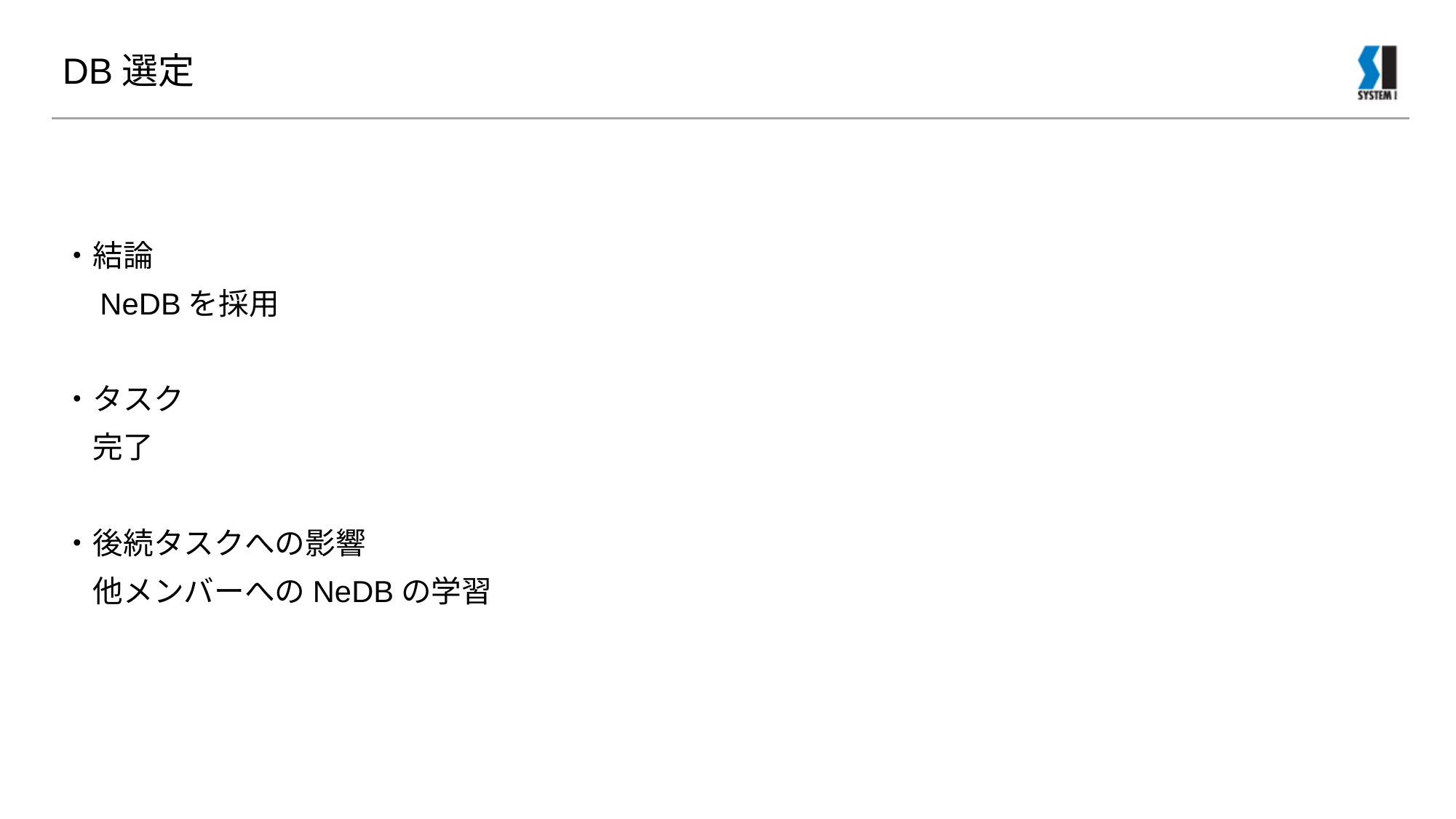

# DB選定
・結論
　NeDBを採用

・タスク
　完了

・後続タスクへの影響
　他メンバーへのNeDBの学習